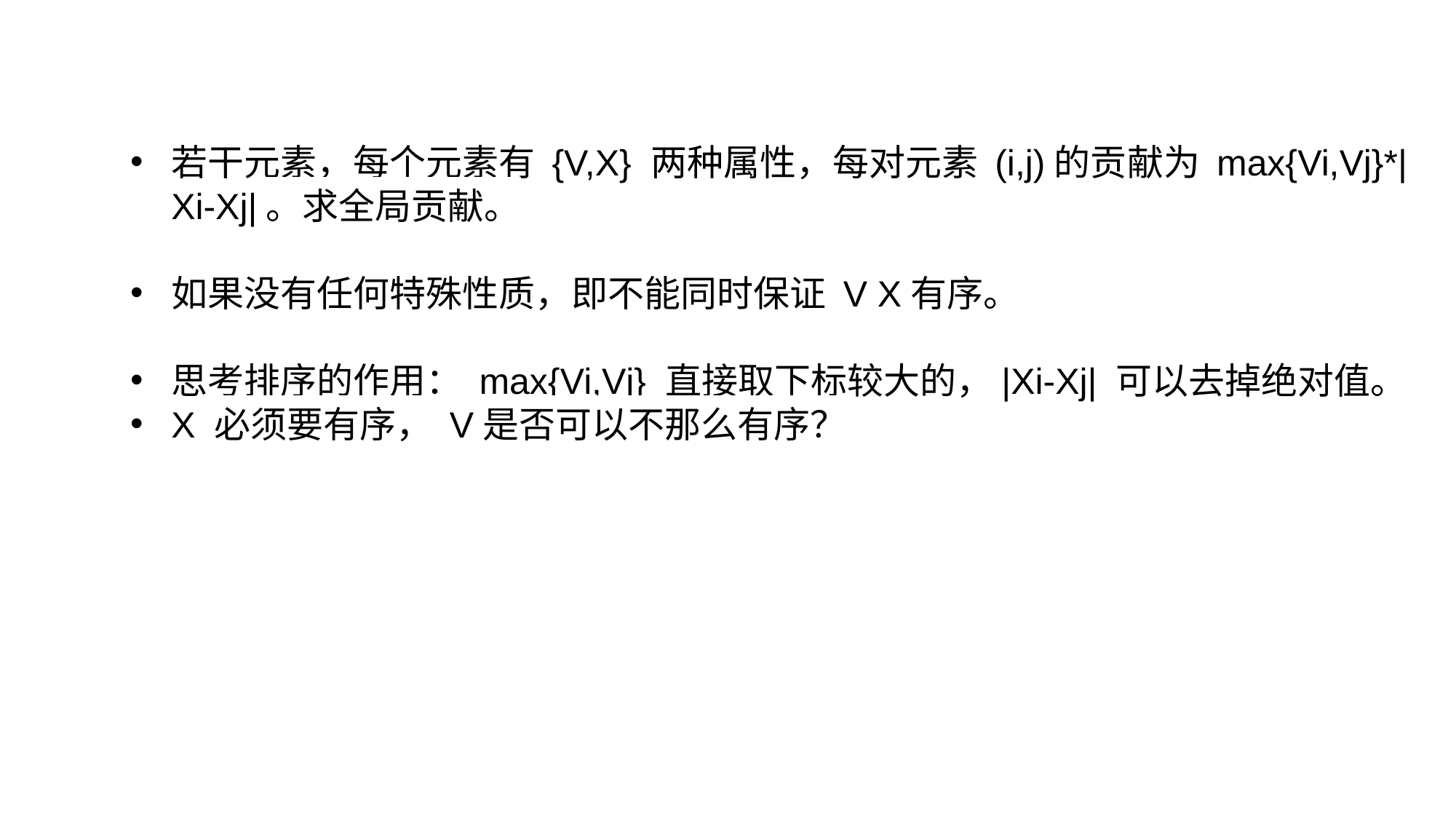

若干元素，每个元素有 {V,X} 两种属性，每对元素 (i,j)的贡献为 max{Vi,Vj}*|Xi-Xj|。求全局贡献。

如果没有任何特殊性质，即不能同时保证 V X有序。

思考排序的作用： max{Vi,Vj} 直接取下标较大的，|Xi-Xj| 可以去掉绝对值。
X 必须要有序， V是否可以不那么有序？